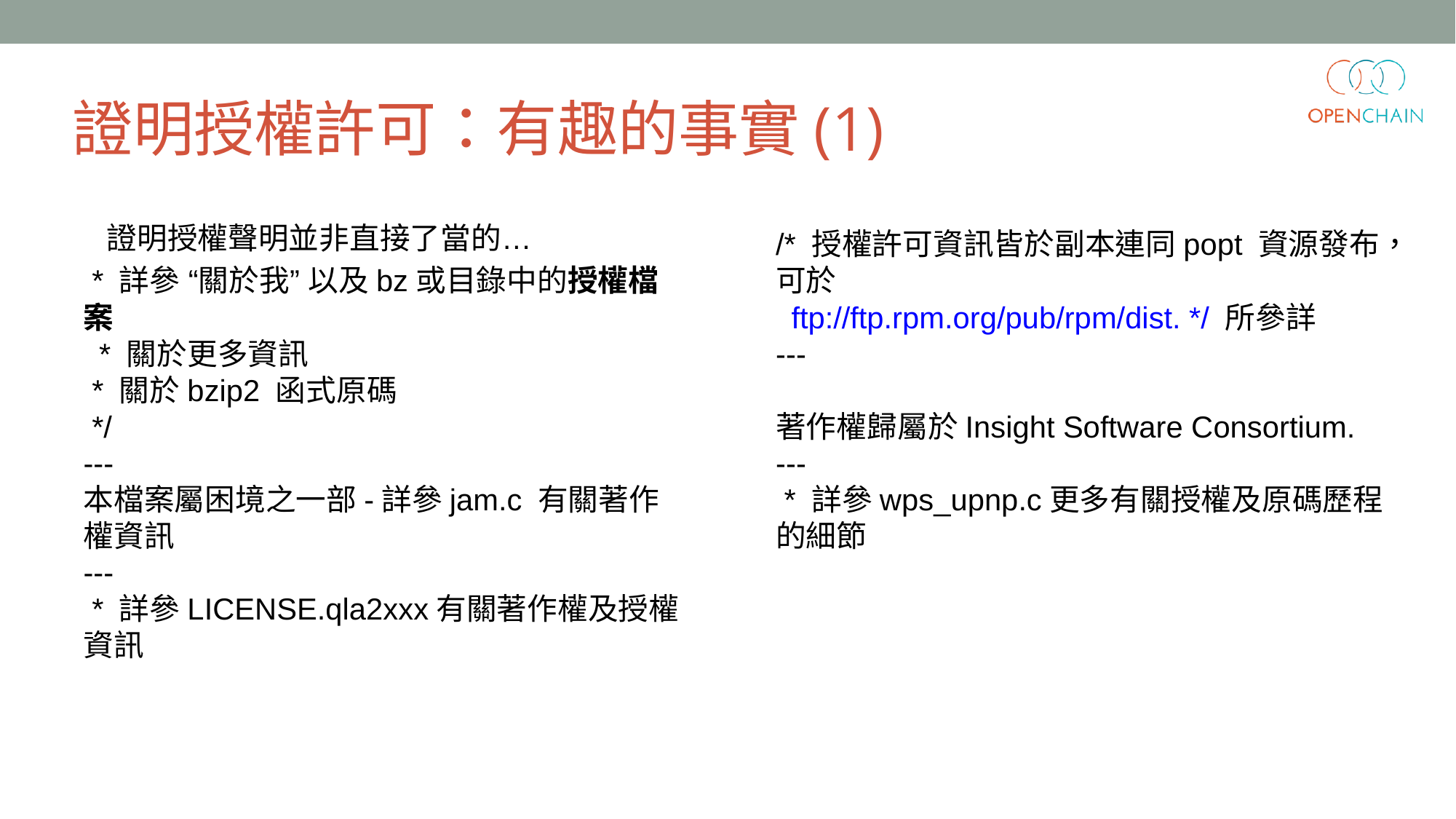

證明授權許可：有趣的事實(1)
證明授權聲明並非直接了當的…
/* 授權許可資訊皆於副本連同popt 資源發布，可於
 ftp://ftp.rpm.org/pub/rpm/dist. */ 所參詳
---
著作權歸屬於Insight Software Consortium.
---
 * 詳參wps_upnp.c更多有關授權及原碼歷程的細節
 * 詳參 “關於我” 以及bz或目錄中的授權檔案
 * 關於更多資訊
 * 關於bzip2 函式原碼
 */
---
本檔案屬困境之一部-詳參jam.c 有關著作權資訊
---
 * 詳參LICENSE.qla2xxx有關著作權及授權資訊